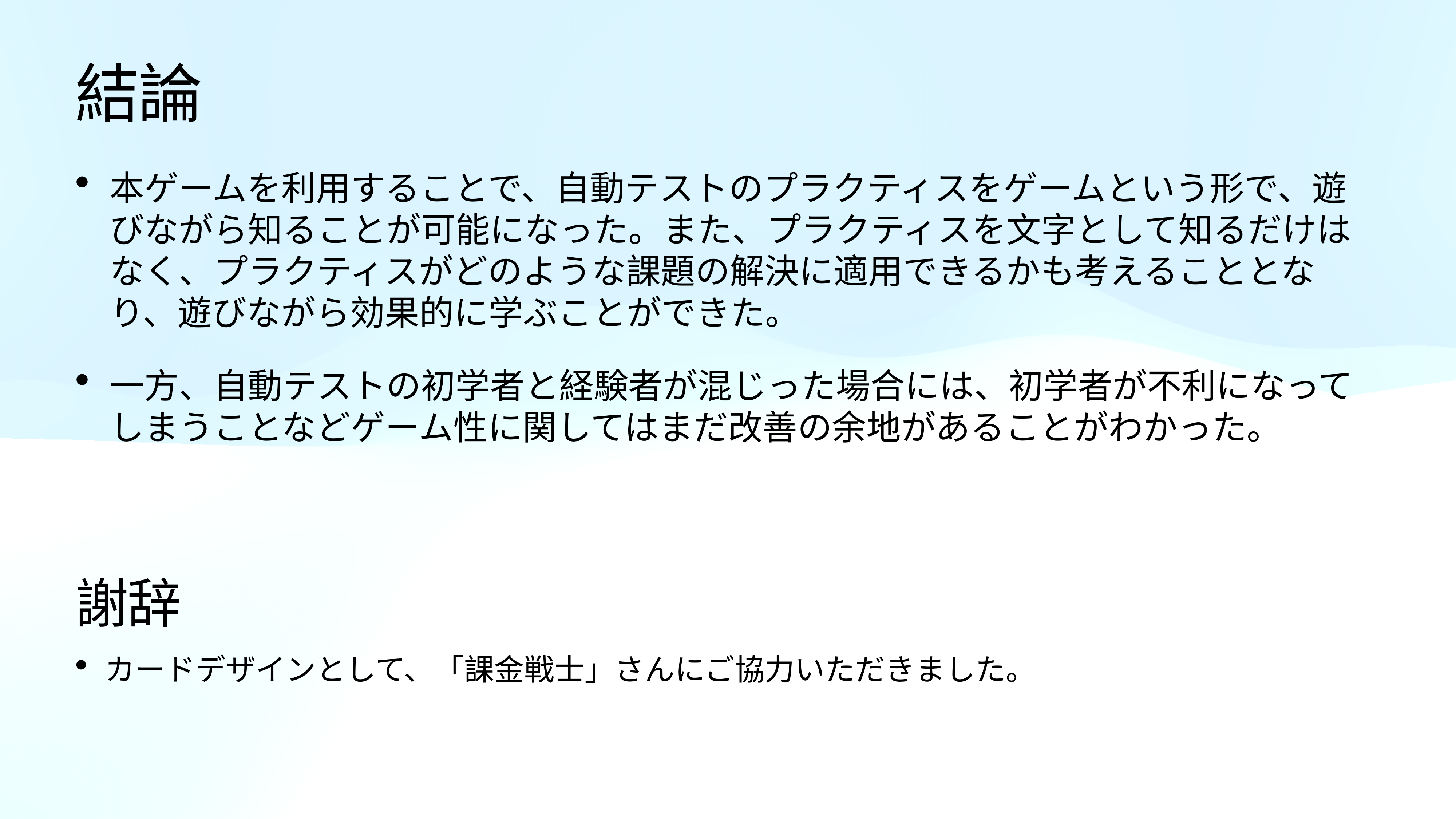

# 結論
本ゲームを利用することで、自動テストのプラクティスをゲームという形で、遊びながら知ることが可能になった。また、プラクティスを文字として知るだけはなく、プラクティスがどのような課題の解決に適用できるかも考えることとなり、遊びながら効果的に学ぶことができた。
一方、自動テストの初学者と経験者が混じった場合には、初学者が不利になってしまうことなどゲーム性に関してはまだ改善の余地があることがわかった。
謝辞
カードデザインとして、「課金戦士」さんにご協力いただきました。